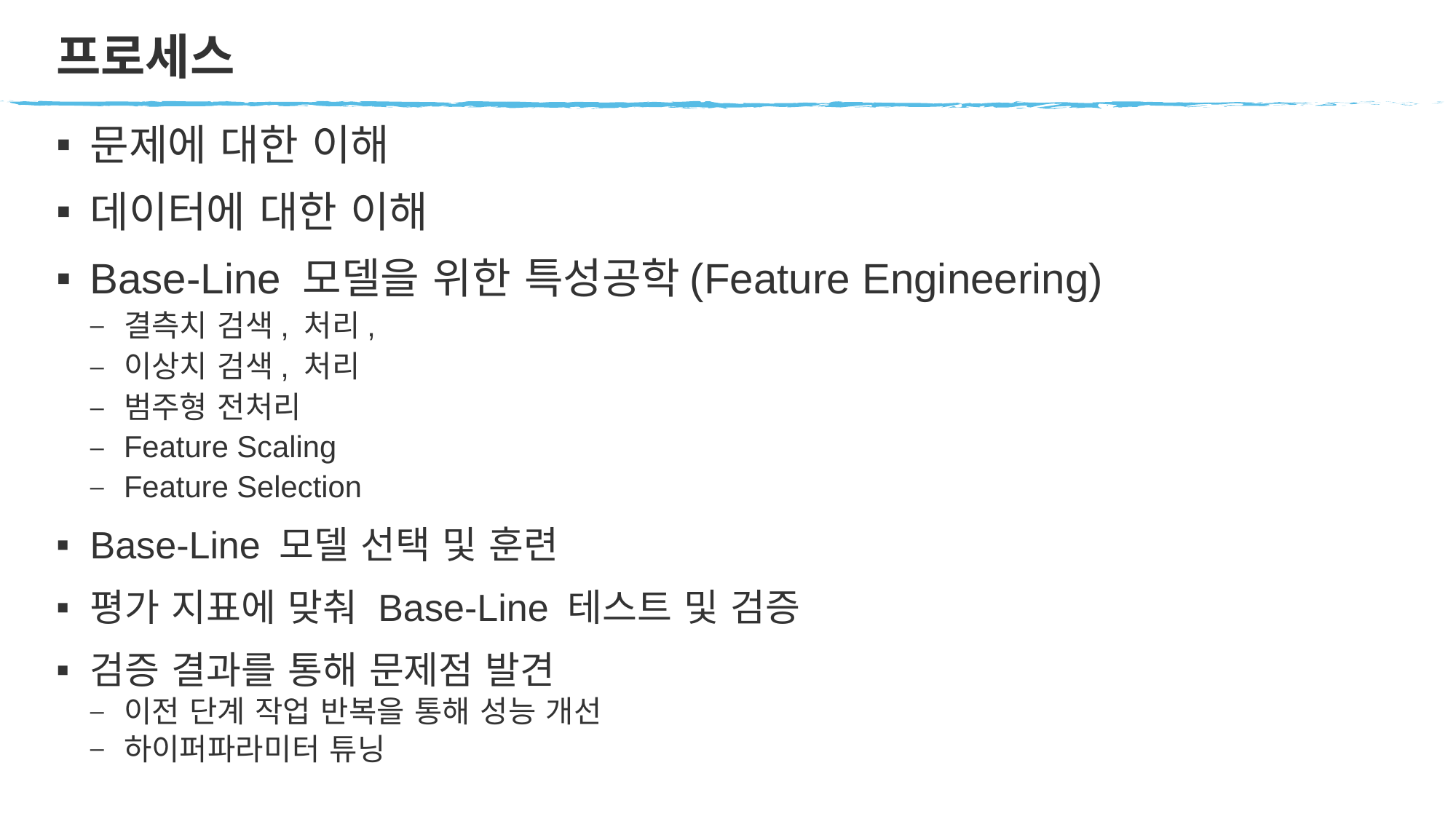

프로세스
문제에 대한 이해
데이터에 대한 이해
Base-Line 모델을 위한 특성공학(Feature Engineering)
결측치 검색, 처리,
이상치 검색, 처리
범주형 전처리
Feature Scaling
Feature Selection
Base-Line 모델 선택 및 훈련
평가 지표에 맞춰 Base-Line 테스트 및 검증
검증 결과를 통해 문제점 발견
이전 단계 작업 반복을 통해 성능 개선
하이퍼파라미터 튜닝